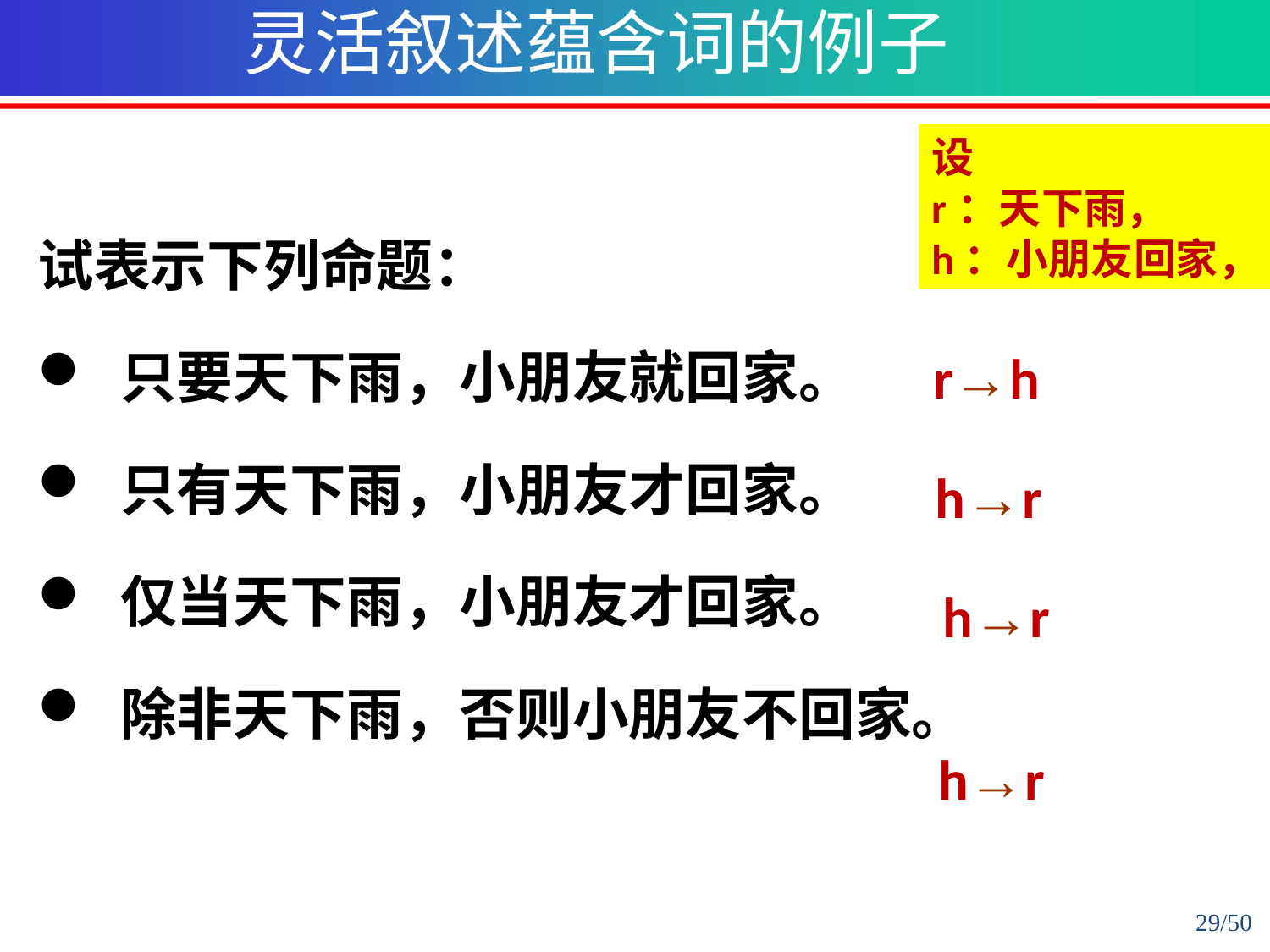

灵活叙述蕴含词的例子
设
r：天下雨，
h：小朋友回家，
试表示下列命题：
 只要天下雨，小朋友就回家。
 只有天下雨，小朋友才回家。
 仅当天下雨，小朋友才回家。
 除非天下雨，否则小朋友不回家。
r→h
h→r
h→r
h→r
29/50